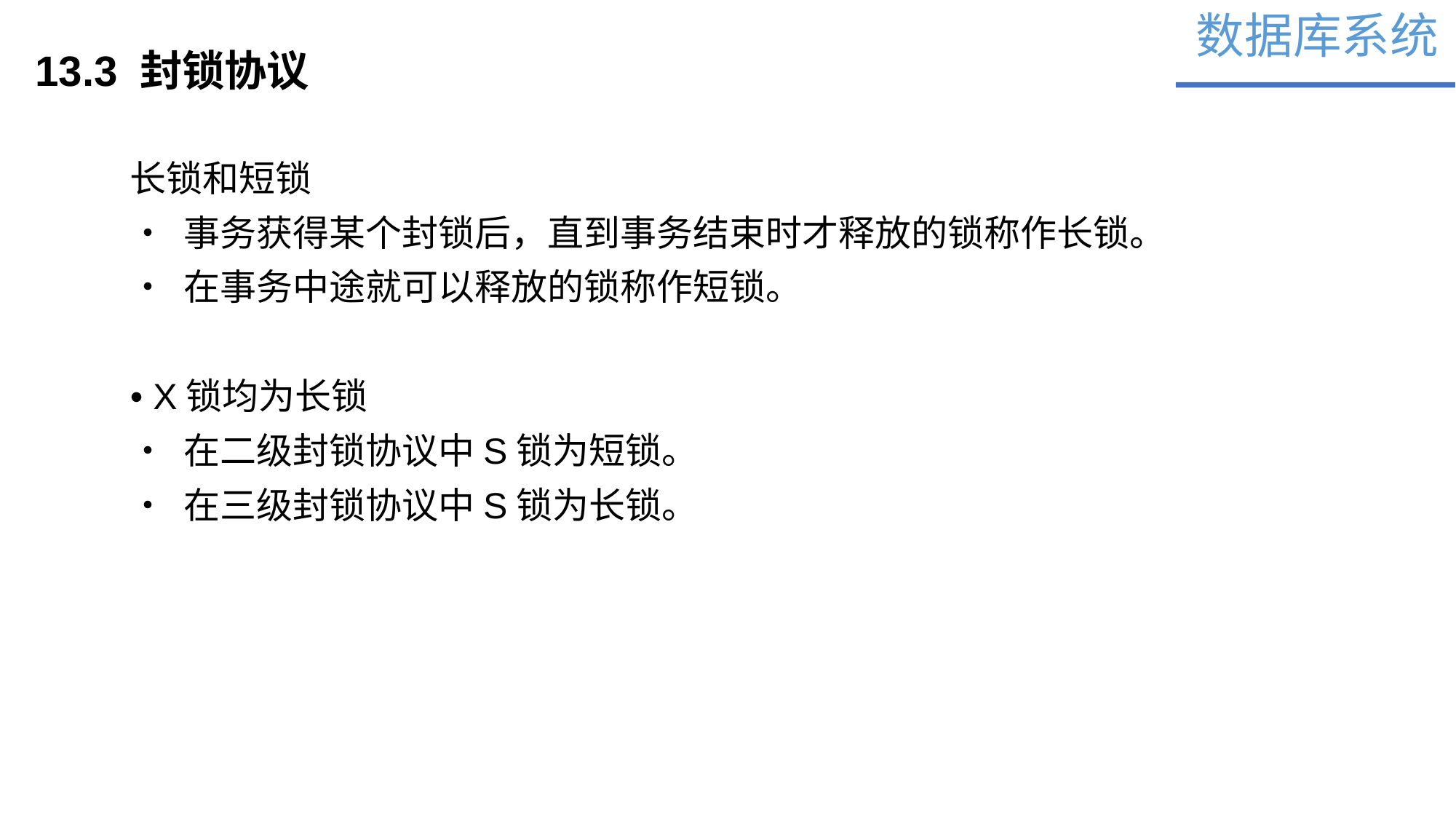

数据库系统
13.3 封锁协议

长锁和短锁
• 事务获得某个封锁后，直到事务结束时才释放的锁称作长锁。
• 在事务中途就可以释放的锁称作短锁。

• X锁均为长锁
• 在二级封锁协议中S锁为短锁。
• 在三级封锁协议中S锁为长锁。